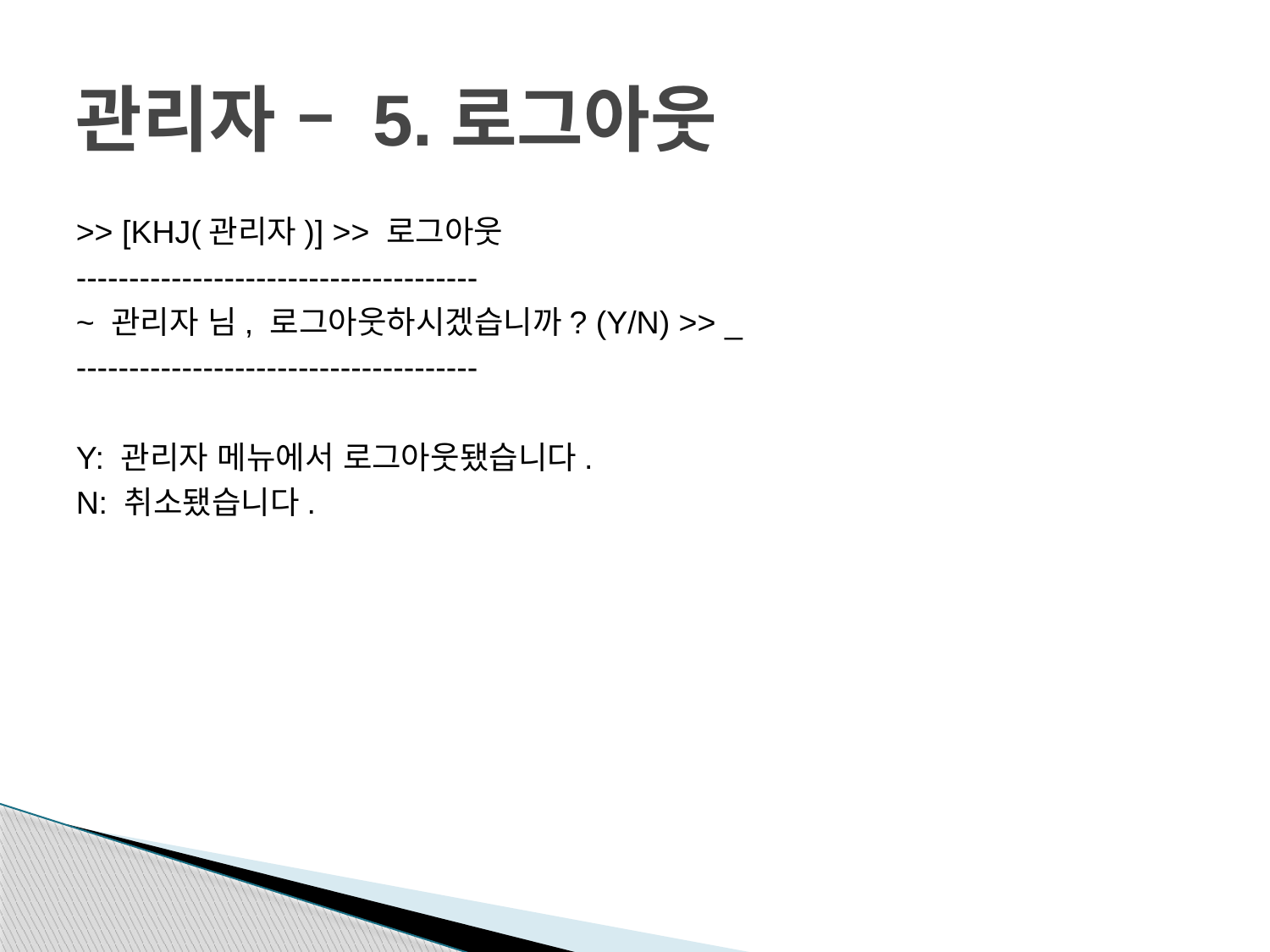

# 관리자 – 5.로그아웃
>> [KHJ(관리자)] >> 로그아웃
--------------------------------------
~ 관리자 님, 로그아웃하시겠습니까? (Y/N) >> _
--------------------------------------

Y: 관리자 메뉴에서 로그아웃됐습니다.
N: 취소됐습니다.